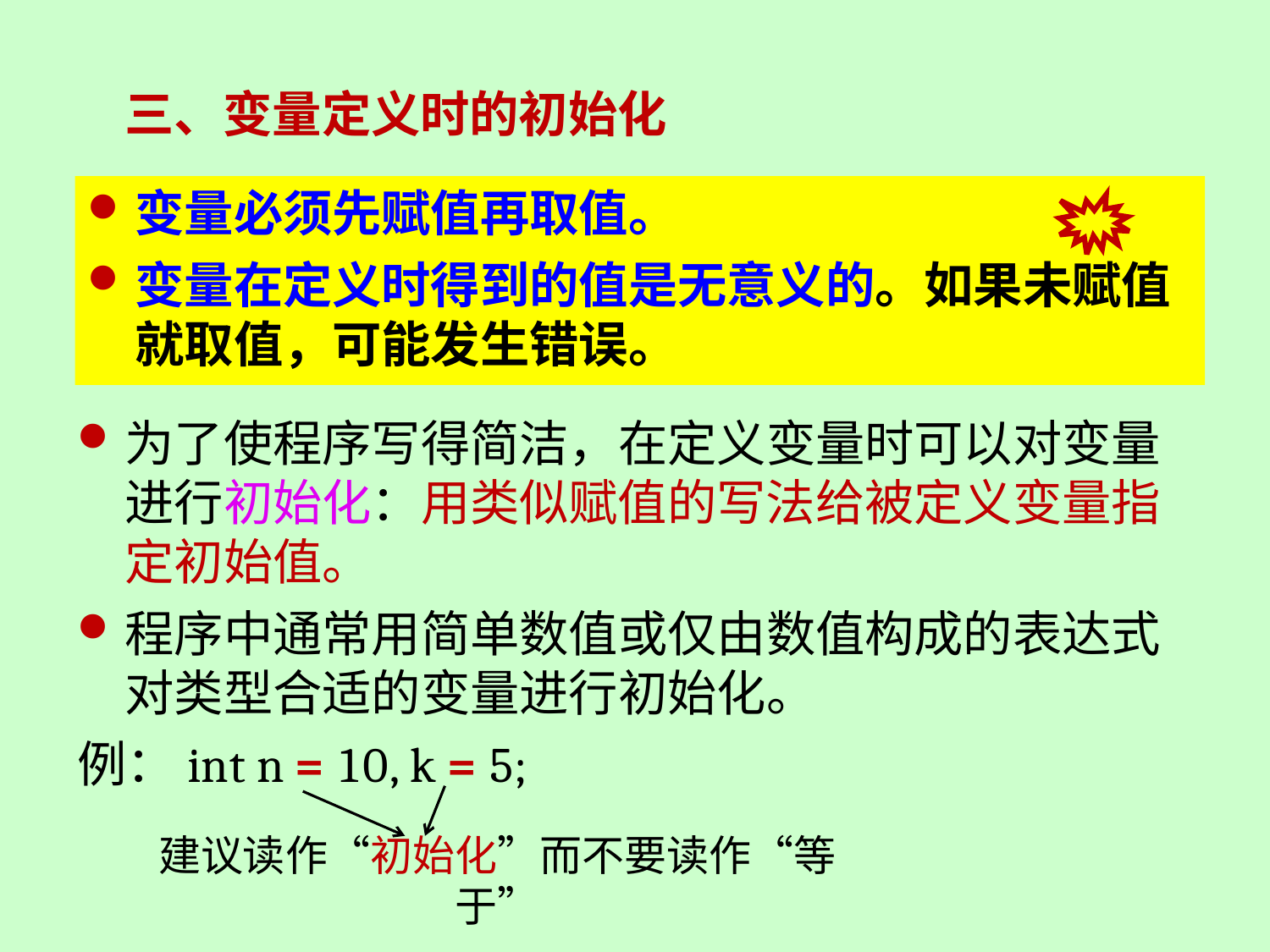

三、变量定义时的初始化
变量必须先赋值再取值。
变量在定义时得到的值是无意义的。如果未赋值就取值，可能发生错误。

为了使程序写得简洁，在定义变量时可以对变量进行初始化：用类似赋值的写法给被定义变量指定初始值。
程序中通常用简单数值或仅由数值构成的表达式对类型合适的变量进行初始化。
例：int n = 10, k = 5;
建议读作“初始化”而不要读作“等于”
22